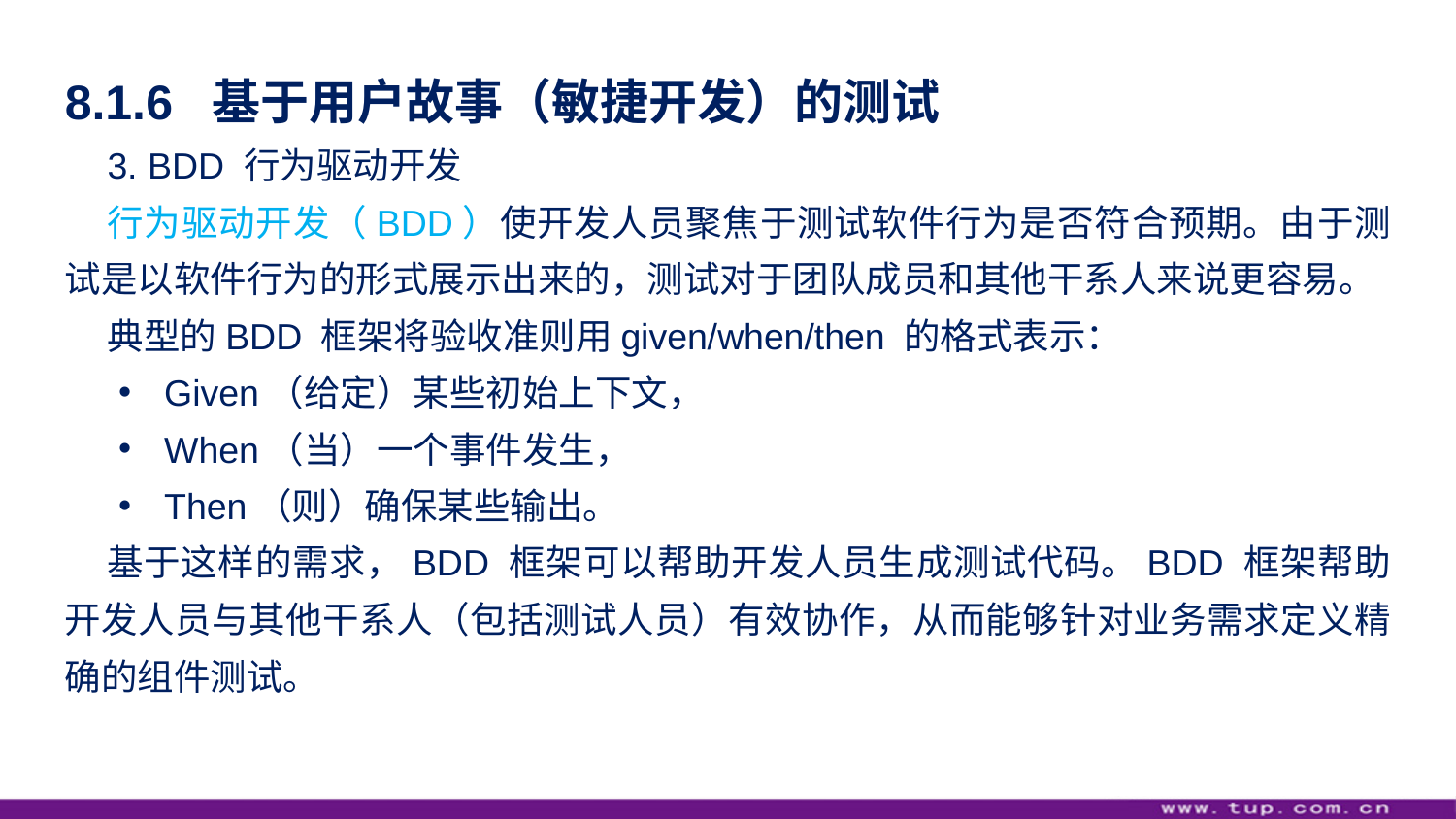

8.1.6  基于用户故事（敏捷开发）的测试
3. BDD 行为驱动开发
行为驱动开发（BDD）使开发人员聚焦于测试软件行为是否符合预期。由于测试是以软件行为的形式展示出来的，测试对于团队成员和其他干系人来说更容易。
典型的BDD 框架将验收准则用given/when/then 的格式表示：
Given（给定）某些初始上下文，
When（当）一个事件发生，
Then（则）确保某些输出。
基于这样的需求，BDD 框架可以帮助开发人员生成测试代码。BDD 框架帮助开发人员与其他干系人（包括测试人员）有效协作，从而能够针对业务需求定义精确的组件测试。